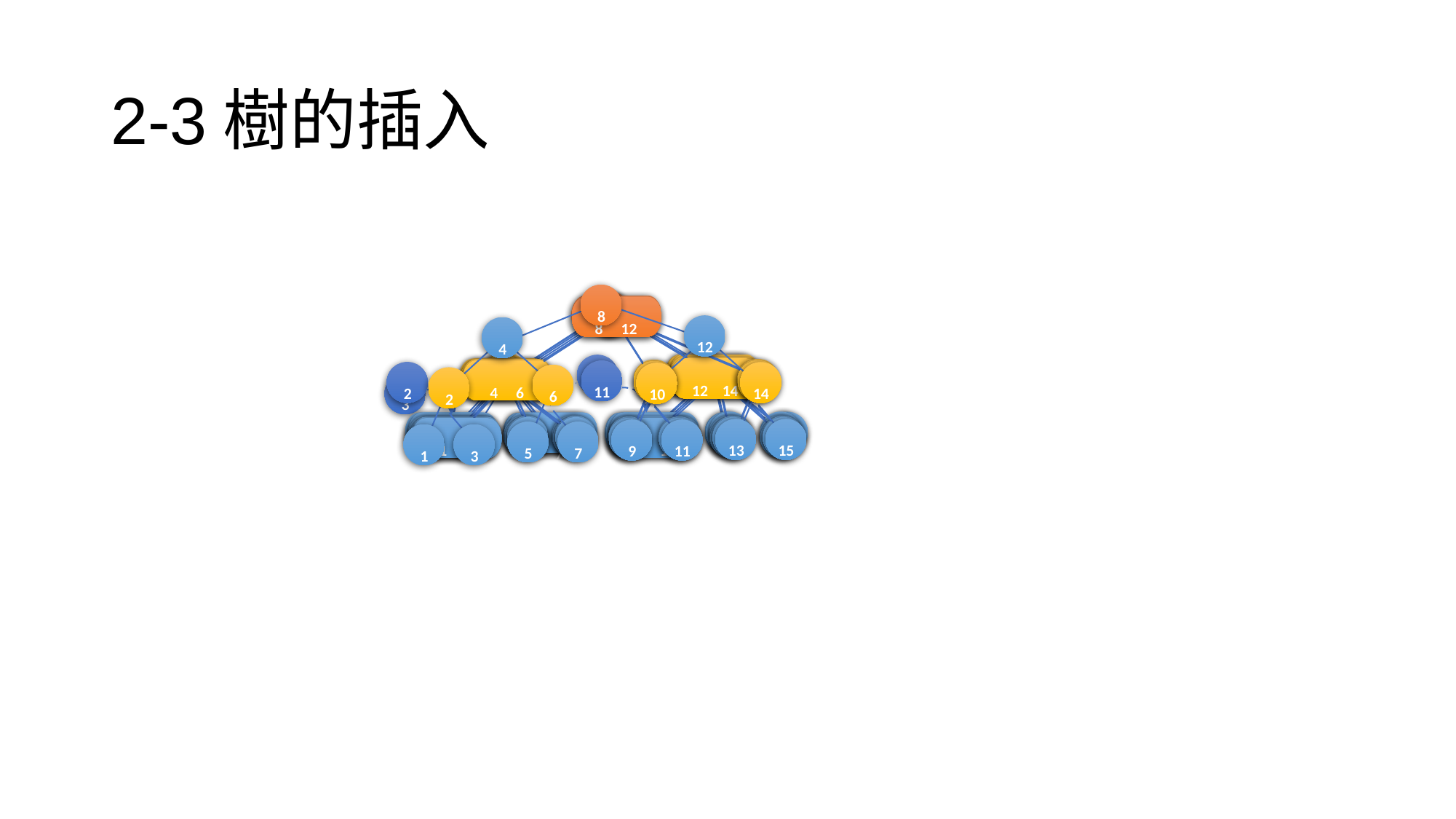

# 2-3樹的插入
8

12

4

14

10

6

2

13

15

9

11

5

7

1

3

8

4

5

12    14

13

15

1     3

6     7

9     10

6    7
8

4

12    14

13

15

1     3

9     10

6     7

6    7
8

4

12    14

3

13

15

9     10

6     7

1

6    7
8

12    14

4     6

5

7

13

15

1     3

9     10

8

12    14

11

4     6

5

7

13

15

1     3

9     10

8     12

14

4     6

10

5

7

13

15

9

11

1     3

8     12

14

4     6

10

2

5

7

13

15

9

11

1     3